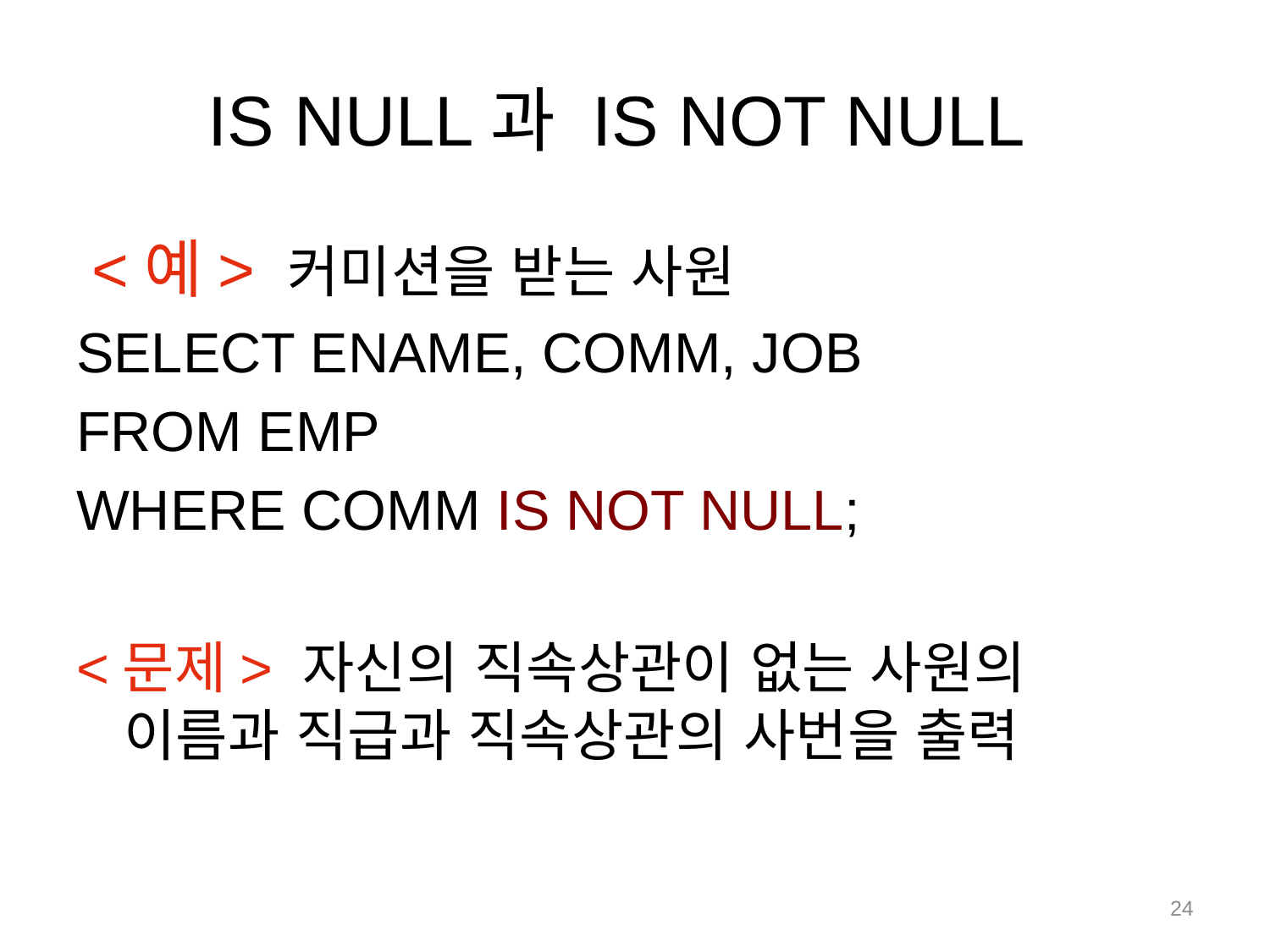

# IS NULL과 IS NOT NULL
 <예> 커미션을 받는 사원
SELECT ENAME, COMM, JOB
FROM EMP
WHERE COMM IS NOT NULL;

<문제> 자신의 직속상관이 없는 사원의 이름과 직급과 직속상관의 사번을 출력

24